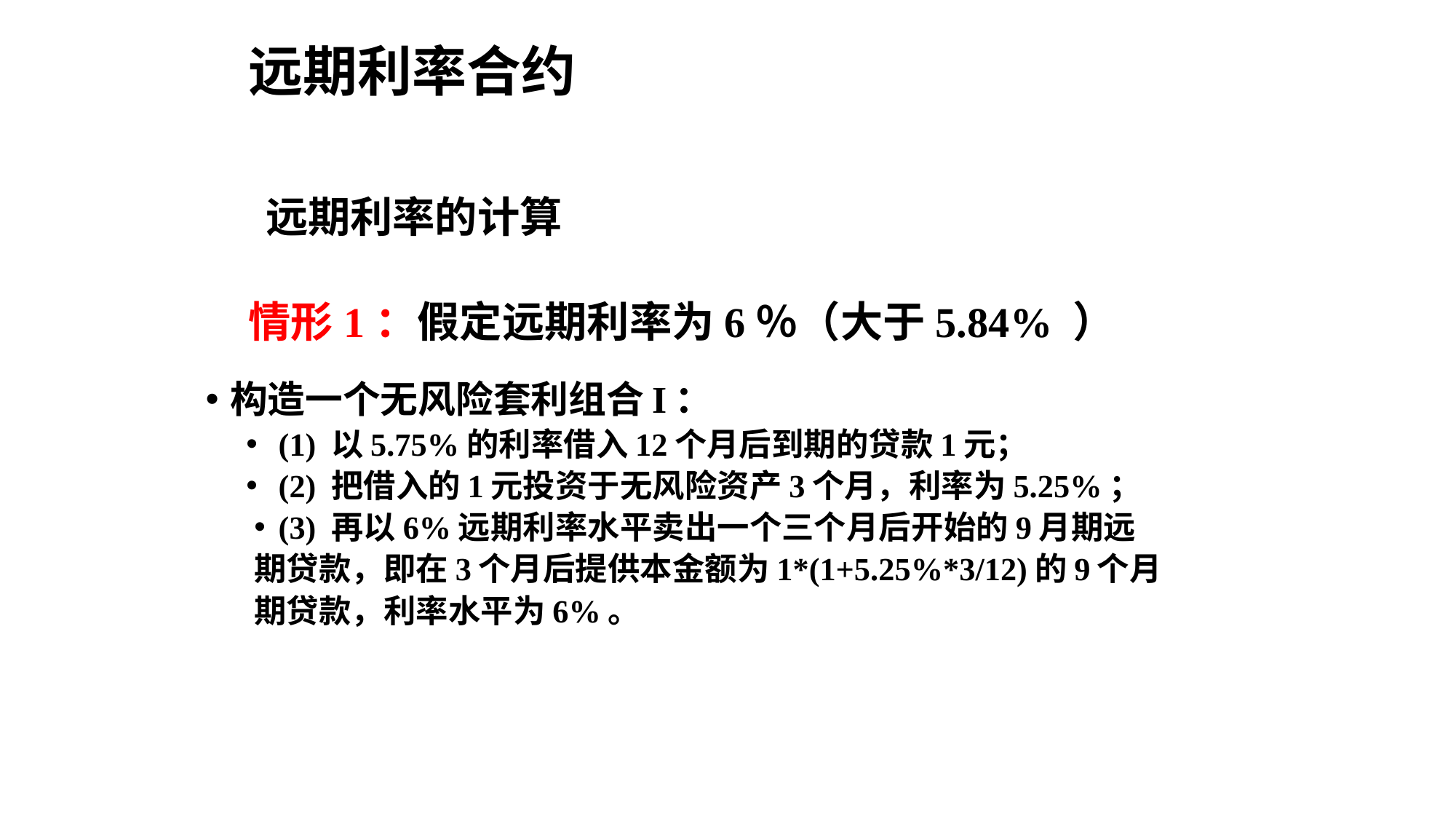

远期利率合约
远期利率的计算
# 情形1：假定远期利率为6％（大于5.84% ）
构造一个无风险套利组合I：
(1) 以5.75%的利率借入12个月后到期的贷款1元；
(2) 把借入的1元投资于无风险资产3个月，利率为5.25%；
(3) 再以6%远期利率水平卖出一个三个月后开始的9月期远
期贷款，即在3个月后提供本金额为1*(1+5.25%*3/12)的9个月
期贷款，利率水平为6%。